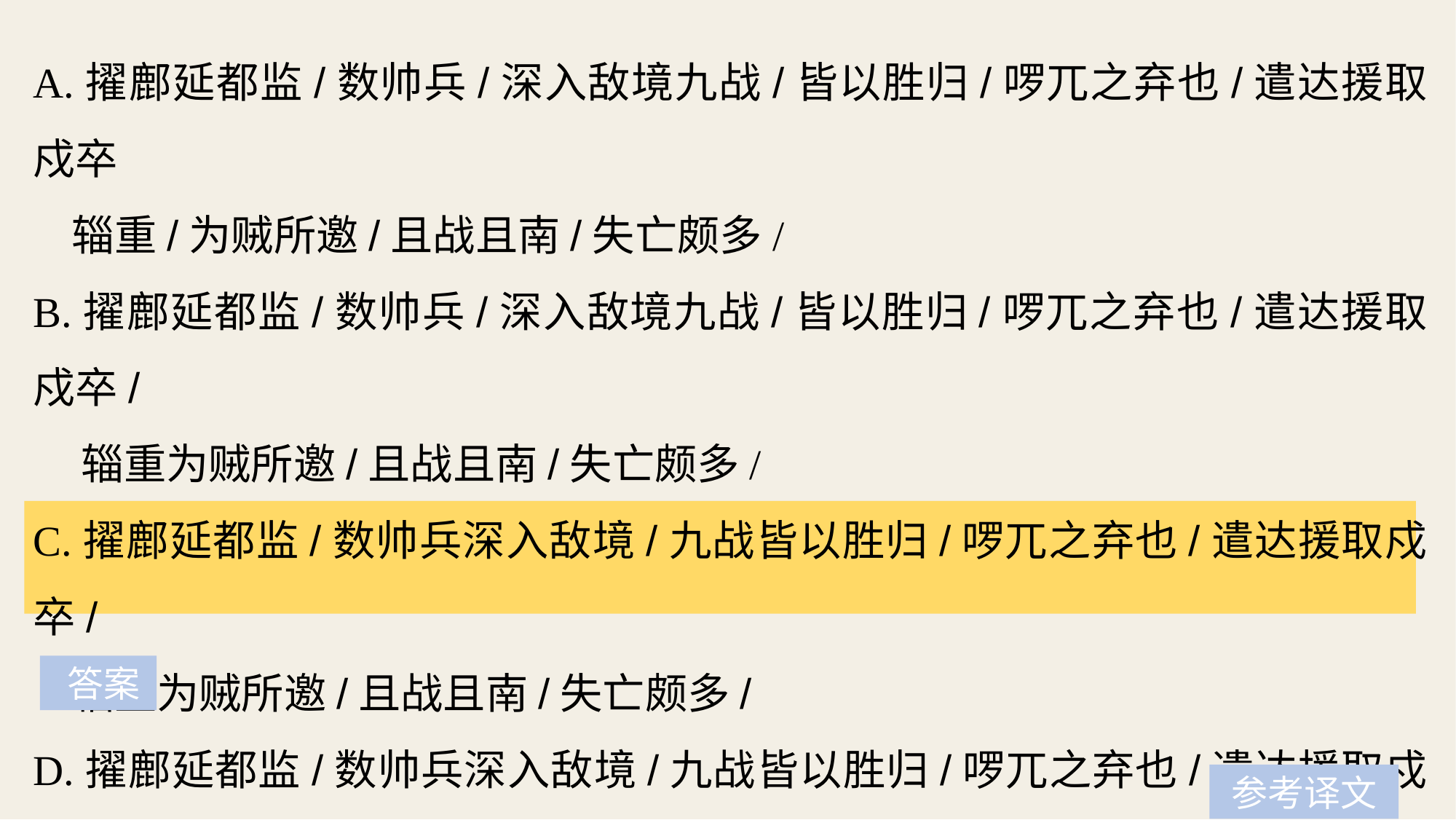

A.擢鄜延都监/数帅兵/深入敌境九战/皆以胜归/啰兀之弃也/遣达援取戍卒
   辎重/为贼所邀/且战且南/失亡颇多/
B.擢鄜延都监/数帅兵/深入敌境九战/皆以胜归/啰兀之弃也/遣达援取戍卒/
    辎重为贼所邀/且战且南/失亡颇多/
C.擢鄜延都监/数帅兵深入敌境/九战皆以胜归/啰兀之弃也/遣达援取戍卒/
   辎重为贼所邀/且战且南/失亡颇多/
D.擢鄜延都监/数帅兵深入敌境/九战皆以胜归/啰兀之弃也/遣达援取戍卒
    辎重/为贼所邀/且战且南/失亡颇多/

 答案
参考译文